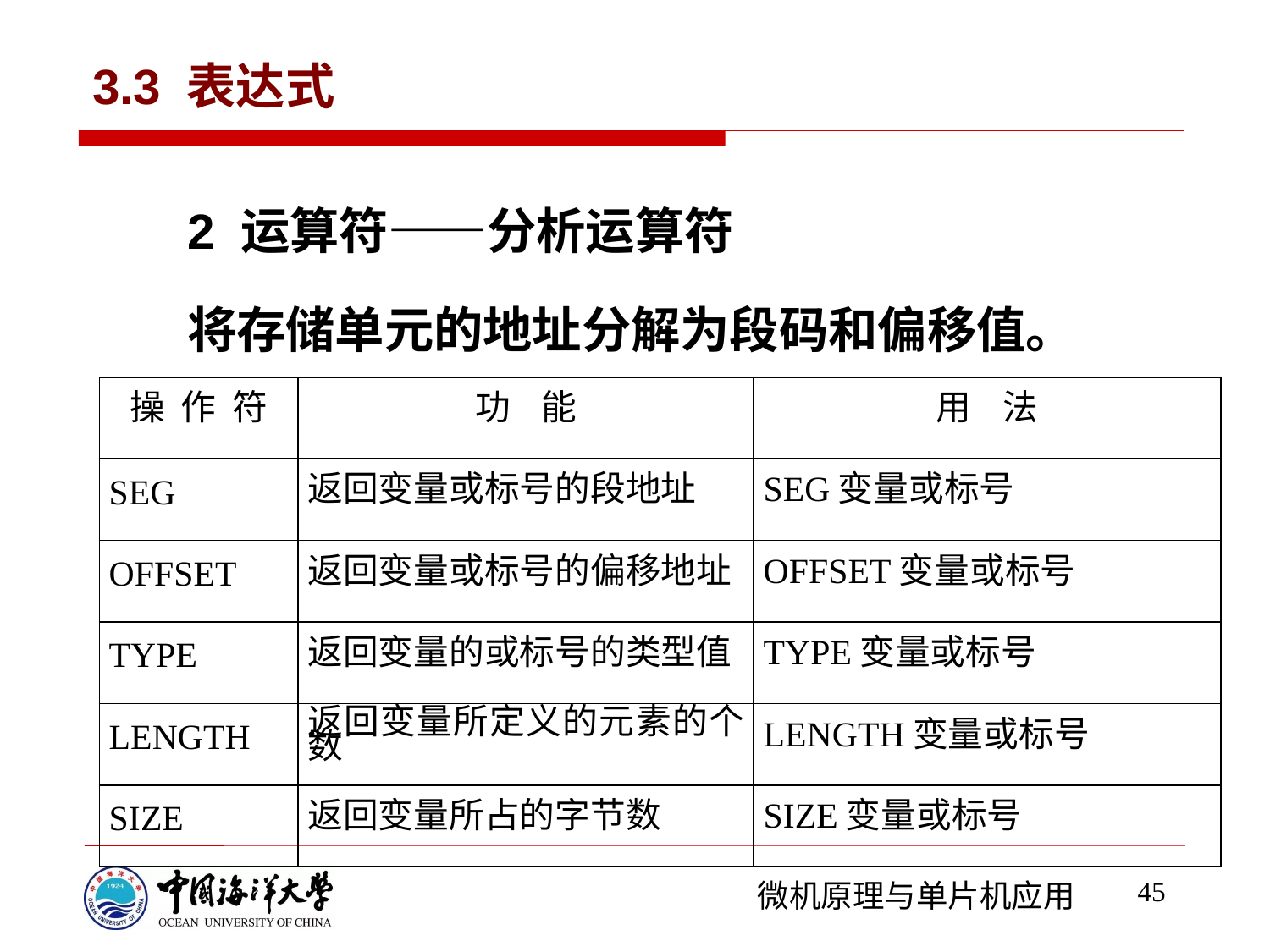

# 3.3 表达式
2 运算符——分析运算符
将存储单元的地址分解为段码和偏移值。
| 操 作 符 | 功 能 | 用 法 |
| --- | --- | --- |
| SEG | 返回变量或标号的段地址 | SEG变量或标号 |
| OFFSET | 返回变量或标号的偏移地址 | OFFSET变量或标号 |
| TYPE | 返回变量的或标号的类型值 | TYPE变量或标号 |
| LENGTH | 返回变量所定义的元素的个数 | LENGTH变量或标号 |
| SIZE | 返回变量所占的字节数 | SIZE变量或标号 |
45